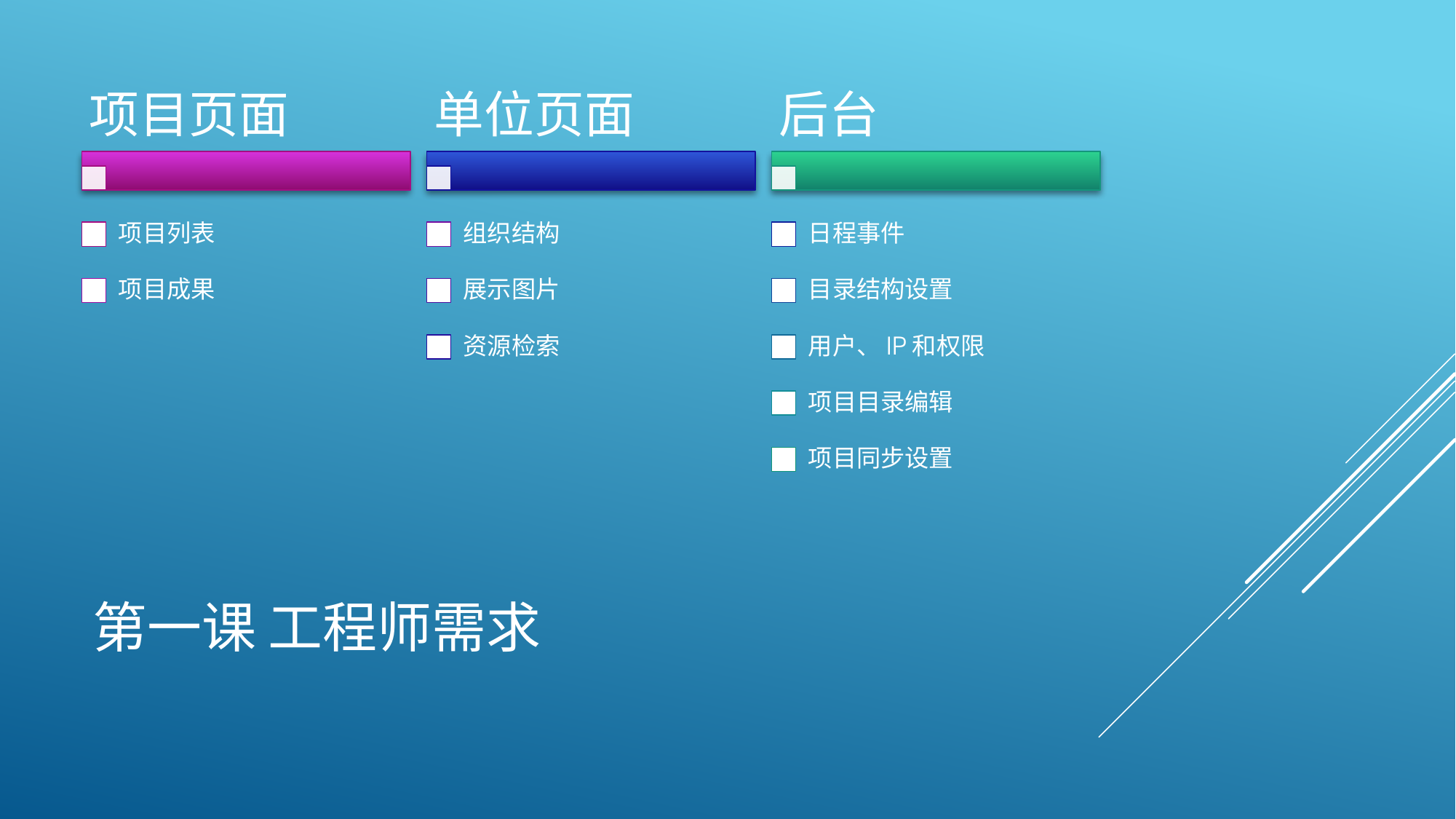

项目页面
项目列表
项目成果
单位页面
组织结构
展示图片
资源检索
后台
日程事件
目录结构设置
用户、IP和权限
项目目录编辑
项目同步设置
# 第一课 工程师需求